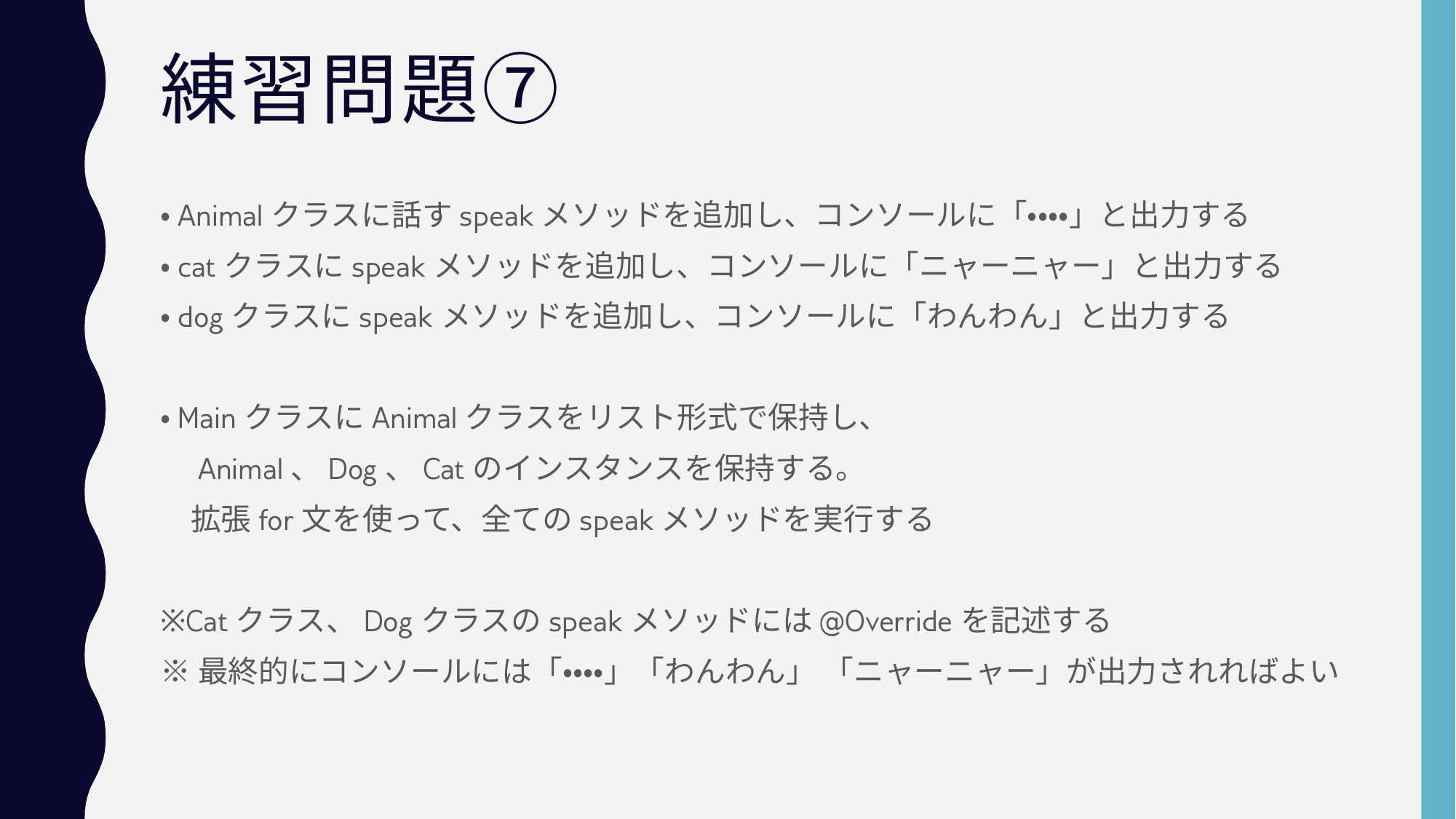

# 練習問題⑦
・Animalクラスに話すspeakメソッドを追加し、コンソールに「・・・・」と出力する
・catクラスにspeakメソッドを追加し、コンソールに「ニャーニャー」と出力する
・dogクラスにspeakメソッドを追加し、コンソールに「わんわん」と出力する

・MainクラスにAnimalクラスをリスト形式で保持し、
　Animal、Dog、Catのインスタンスを保持する。
　拡張for文を使って、全てのspeakメソッドを実行する

※Catクラス、Dogクラスのspeakメソッドには@Overrideを記述する
※最終的にコンソールには「・・・・」「わんわん」 「ニャーニャー」が出力されればよい